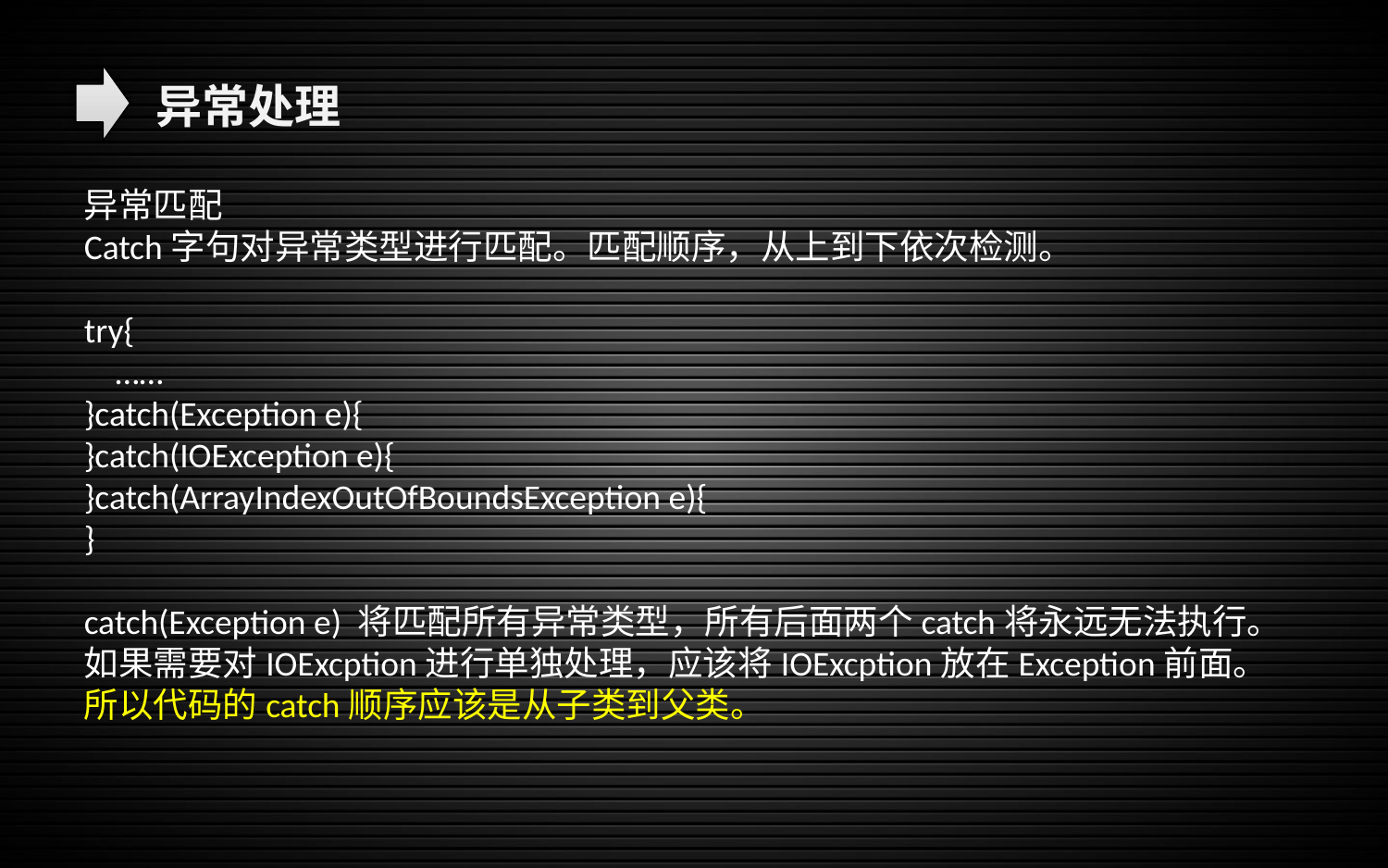

异常处理
异常匹配
Catch字句对异常类型进行匹配。匹配顺序，从上到下依次检测。

try{
    ……
}catch(Exception e){
}catch(IOException e){
}catch(ArrayIndexOutOfBoundsException e){
}

catch(Exception e) 将匹配所有异常类型，所有后面两个catch将永远无法执行。
如果需要对IOExcption进行单独处理，应该将IOExcption放在Exception前面。
所以代码的catch顺序应该是从子类到父类。